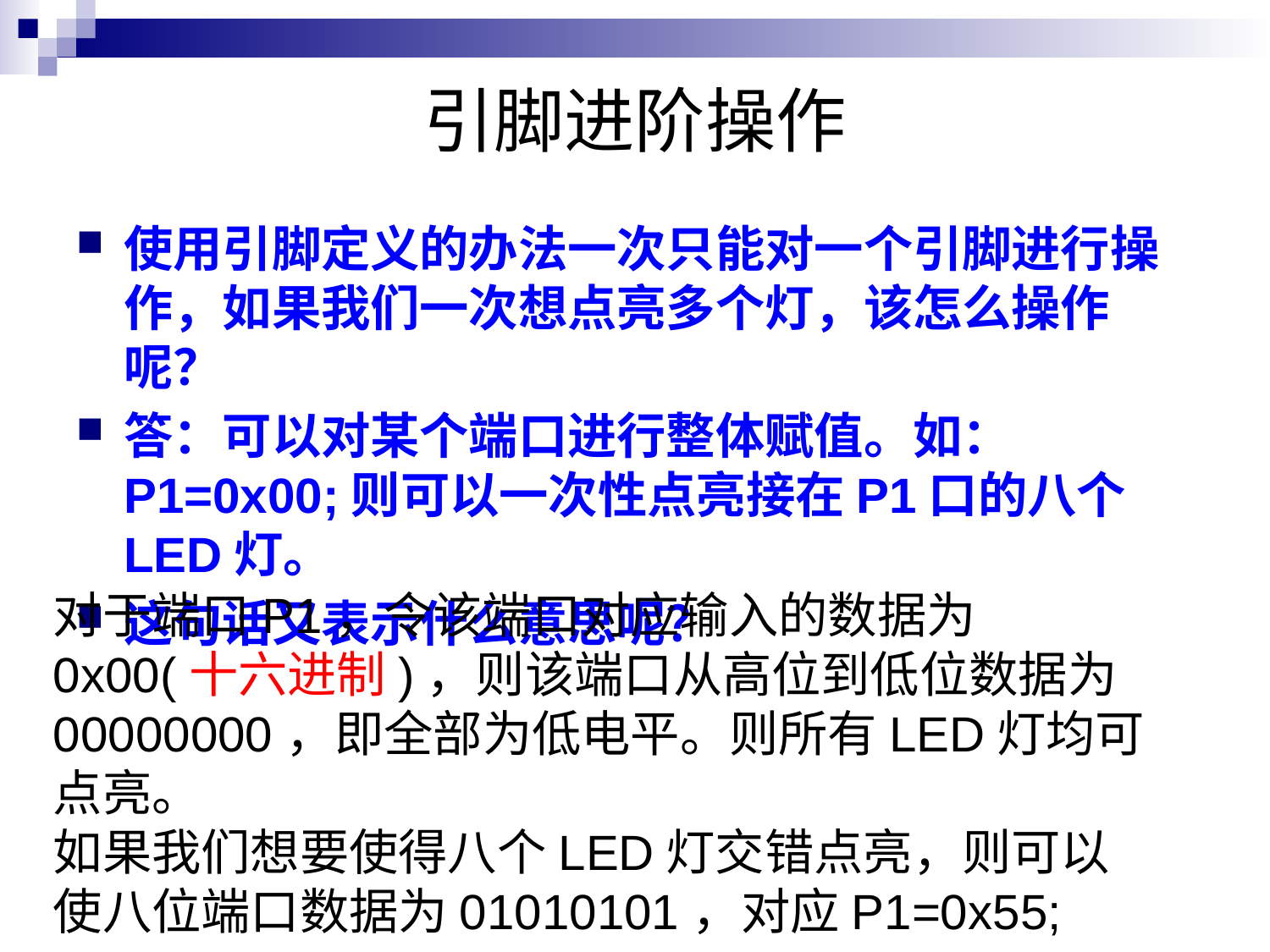

# 引脚进阶操作
使用引脚定义的办法一次只能对一个引脚进行操作，如果我们一次想点亮多个灯，该怎么操作呢？
答：可以对某个端口进行整体赋值。如：P1=0x00;则可以一次性点亮接在P1口的八个LED灯。
这句话又表示什么意思呢？

对于端口P1，令该端口对应输入的数据为0x00(十六进制)，则该端口从高位到低位数据为00000000，即全部为低电平。则所有LED灯均可点亮。
如果我们想要使得八个LED灯交错点亮，则可以使八位端口数据为01010101，对应P1=0x55;